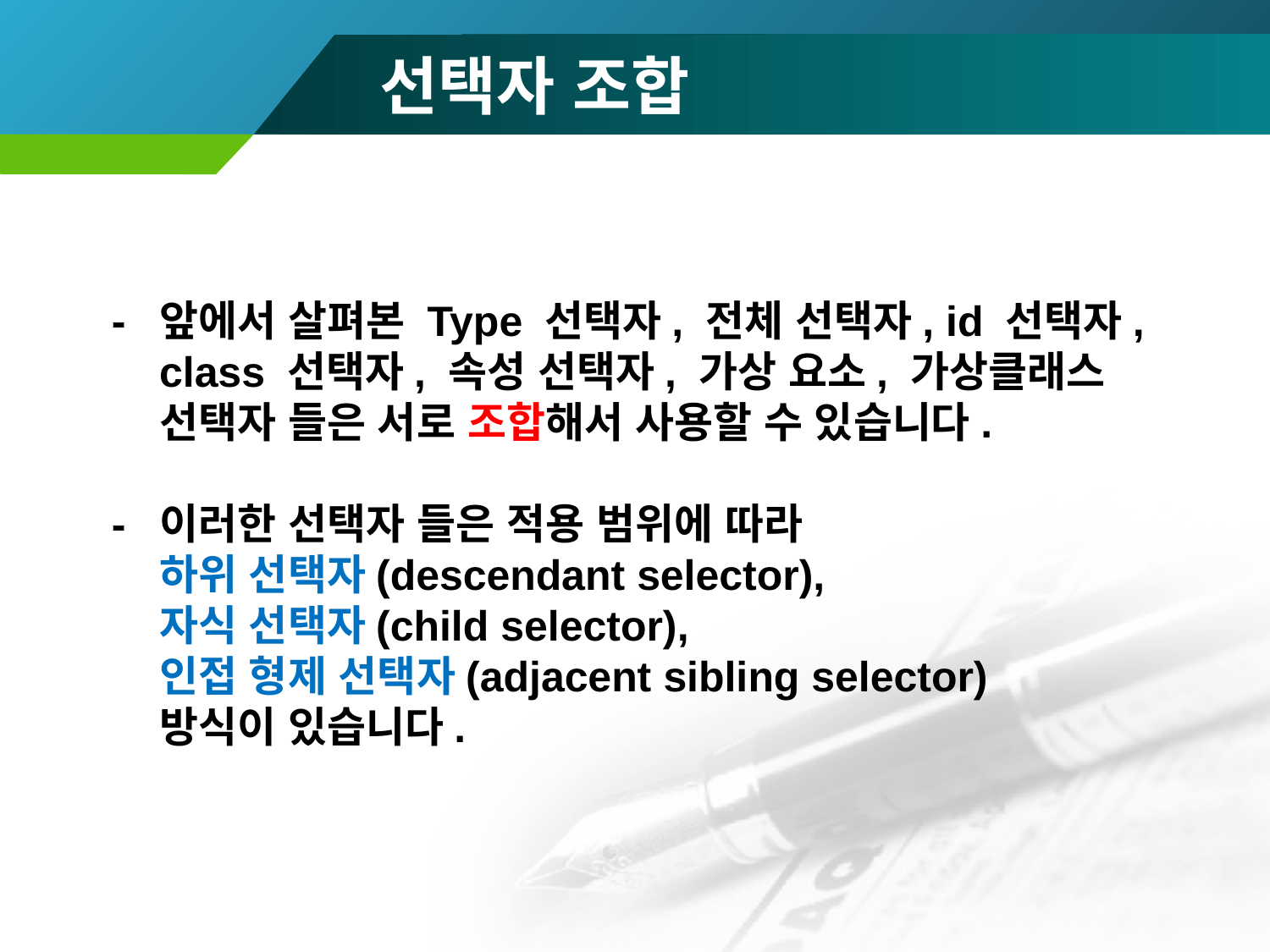

# 선택자 조합

-  앞에서 살펴본 Type 선택자, 전체 선택자, id 선택자, class 선택자, 속성 선택자, 가상 요소, 가상클래스 선택자 들은 서로 조합해서 사용할 수 있습니다.

-  이러한 선택자 들은 적용 범위에 따라
하위 선택자(descendant selector),
자식 선택자(child selector),
인접 형제 선택자(adjacent sibling selector)
방식이 있습니다.